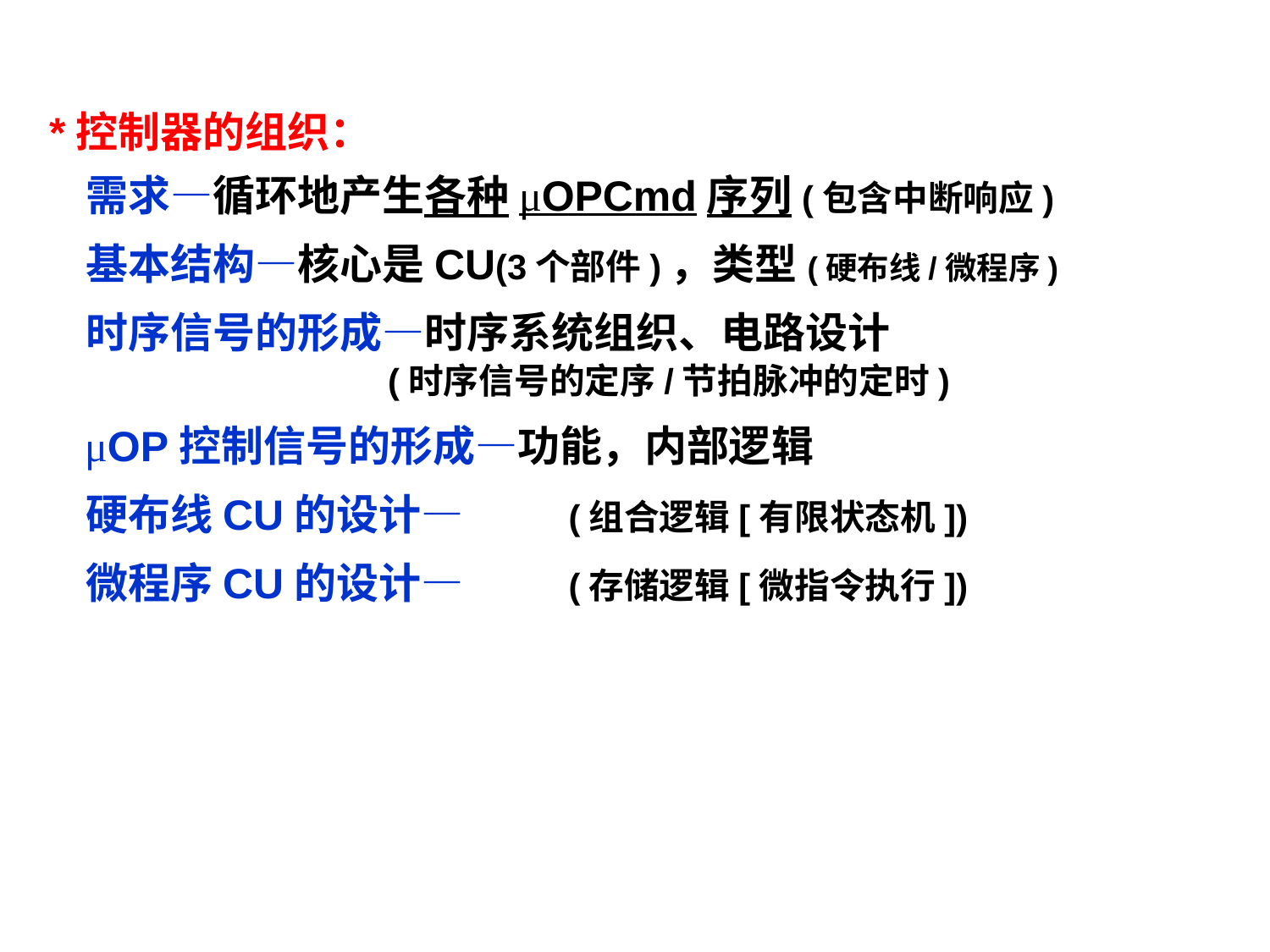

*控制器的组织：
    需求—循环地产生各种μOPCmd序列(包含中断响应)
    基本结构—核心是CU(3个部件)，类型(硬布线/微程序)
    时序信号的形成—时序系统组织、电路设计
                                    (时序信号的定序/节拍脉冲的定时)
    μOP控制信号的形成—功能，内部逻辑
    硬布线CU的设计—          (组合逻辑[有限状态机])
    微程序CU的设计—          (存储逻辑[微指令执行])